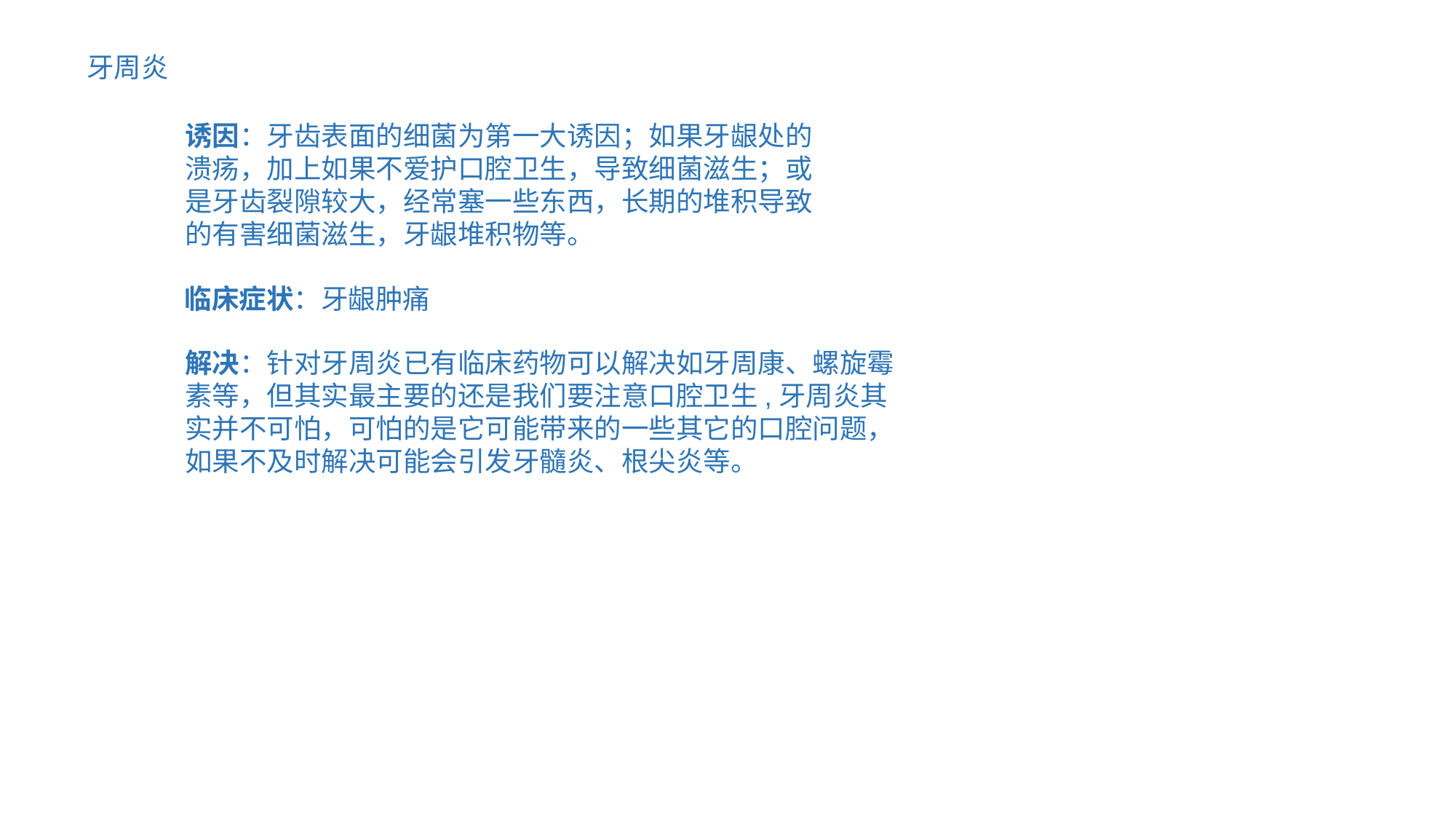

牙周炎
诱因：牙齿表面的细菌为第一大诱因；如果牙龈处的溃疡，加上如果不爱护口腔卫生，导致细菌滋生；或是牙齿裂隙较大，经常塞一些东西，长期的堆积导致的有害细菌滋生，牙龈堆积物等。
临床症状：牙龈肿痛
解决：针对牙周炎已有临床药物可以解决如牙周康、螺旋霉素等，但其实最主要的还是我们要注意口腔卫生,牙周炎其实并不可怕，可怕的是它可能带来的一些其它的口腔问题，如果不及时解决可能会引发牙髓炎、根尖炎等。